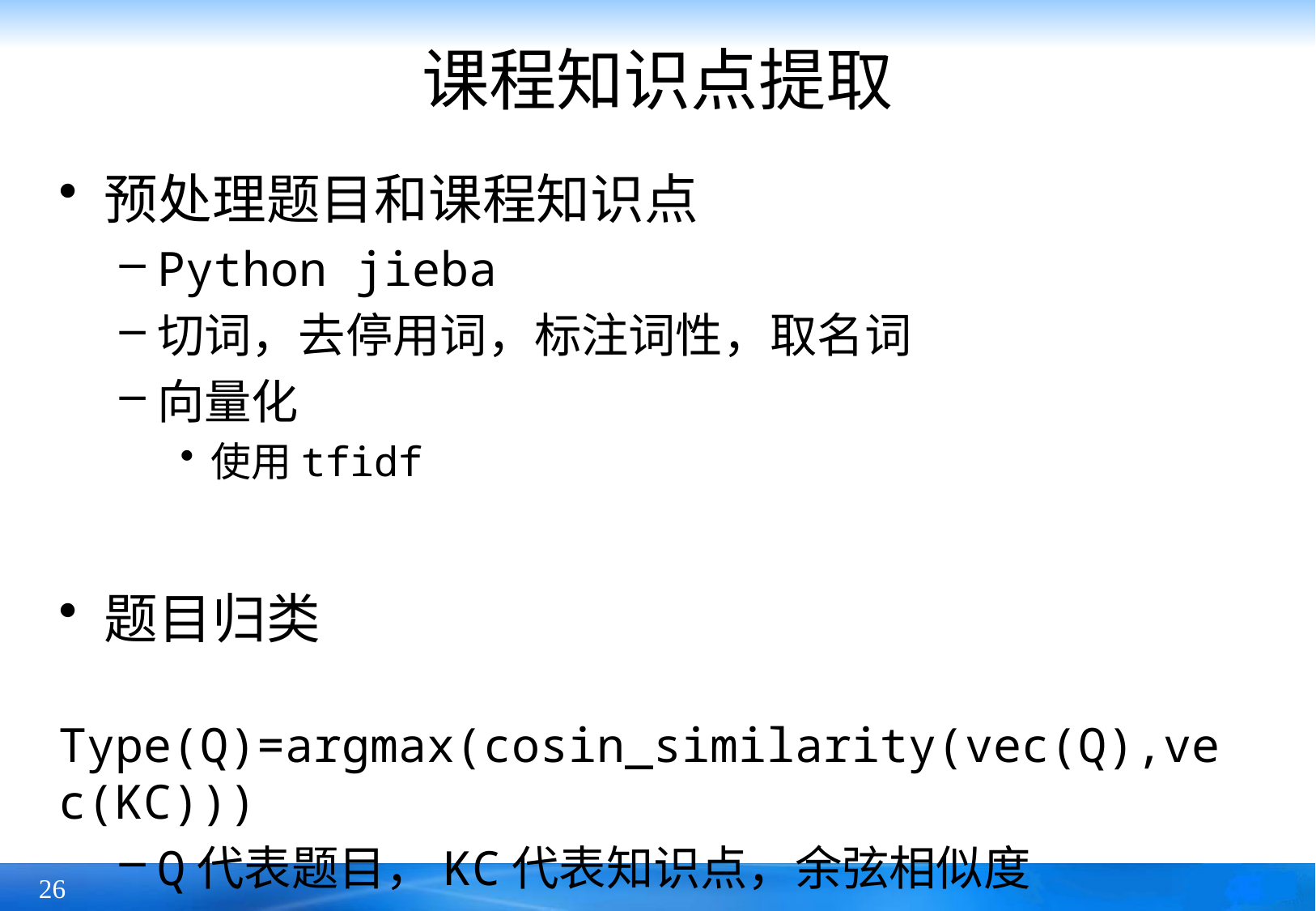

# 课程知识点提取
预处理题目和课程知识点
Python jieba
切词，去停用词，标注词性，取名词
向量化
使用tfidf

题目归类
  Type(Q)=argmax(cosin_similarity(vec(Q),vec(KC)))
Q代表题目，KC代表知识点，余弦相似度